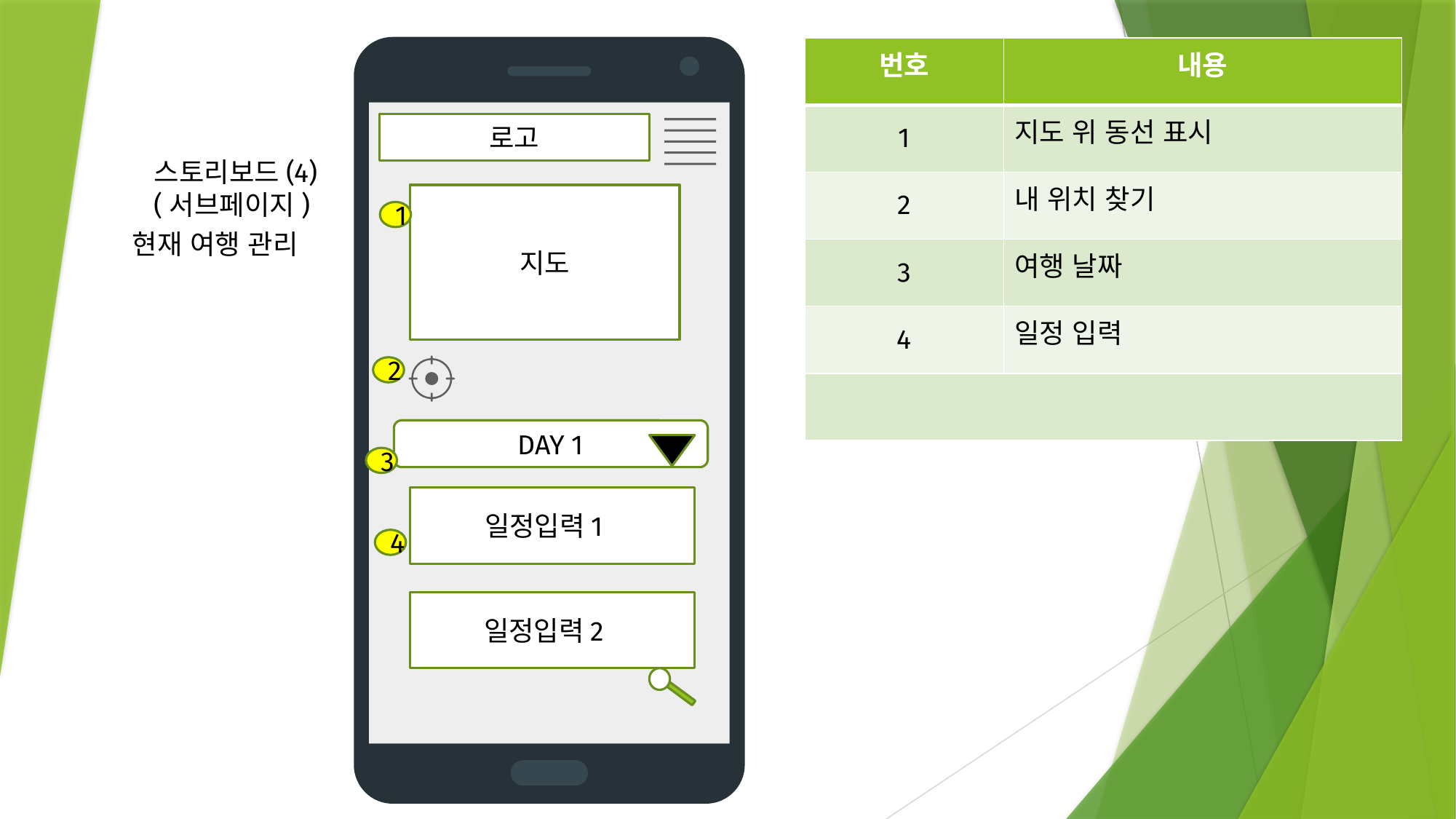

| 번호 | 내용 |
| --- | --- |
| 1 | 지도 위 동선 표시 |
| 2 | 내 위치 찾기 |
| 3 | 여행 날짜 |
| 4 | 일정 입력 |
|  |  |
로고

스토리보드(4)
(서브페이지)
지도
1
현재 여행 관리

2
DAY 1

3
일정입력1R
4
일정입력2R